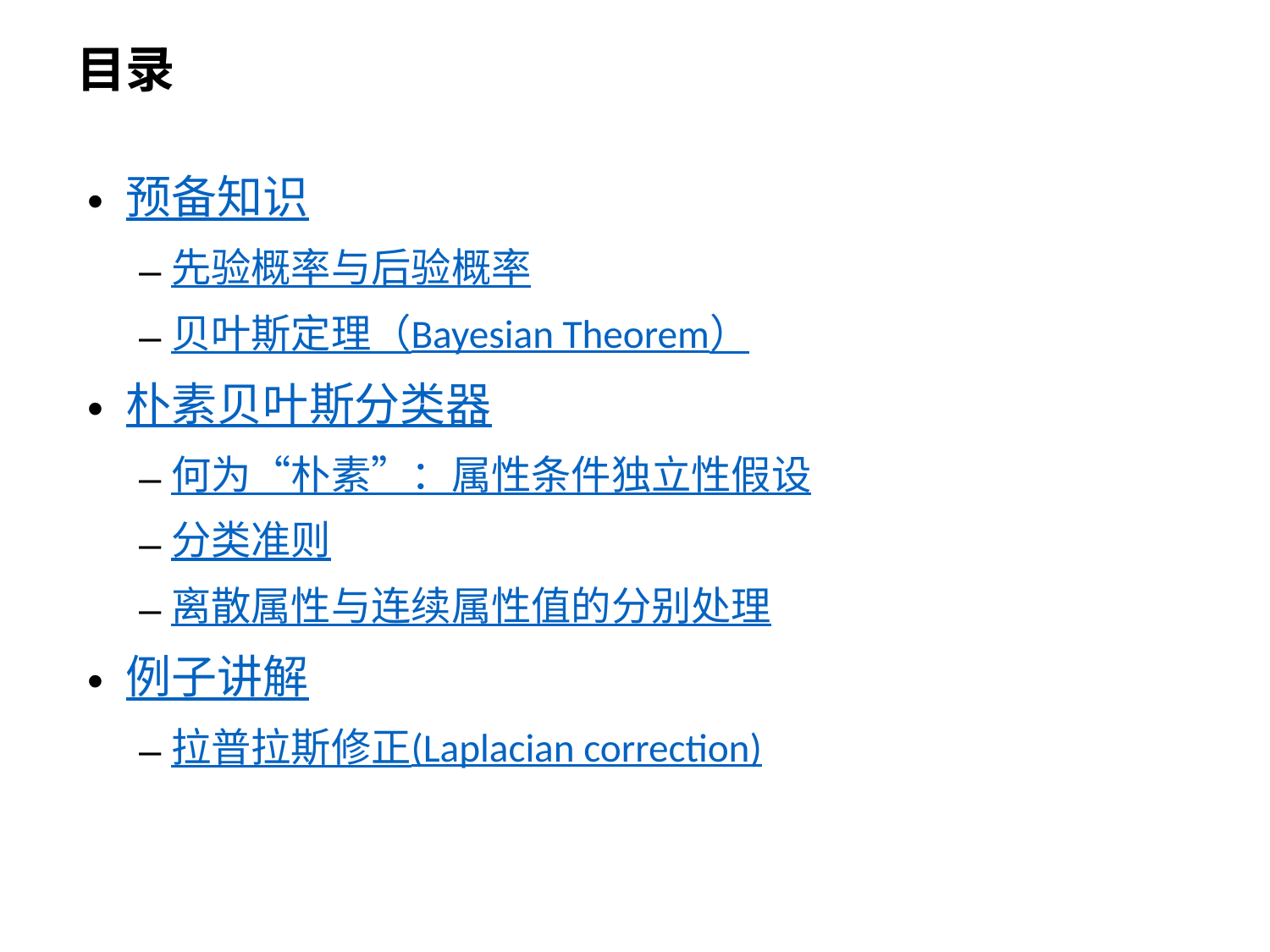

# 目录
预备知识
先验概率与后验概率
贝叶斯定理（Bayesian Theorem）
朴素贝叶斯分类器
何为“朴素”：属性条件独立性假设
分类准则
离散属性与连续属性值的分别处理
例子讲解
拉普拉斯修正(Laplacian correction)